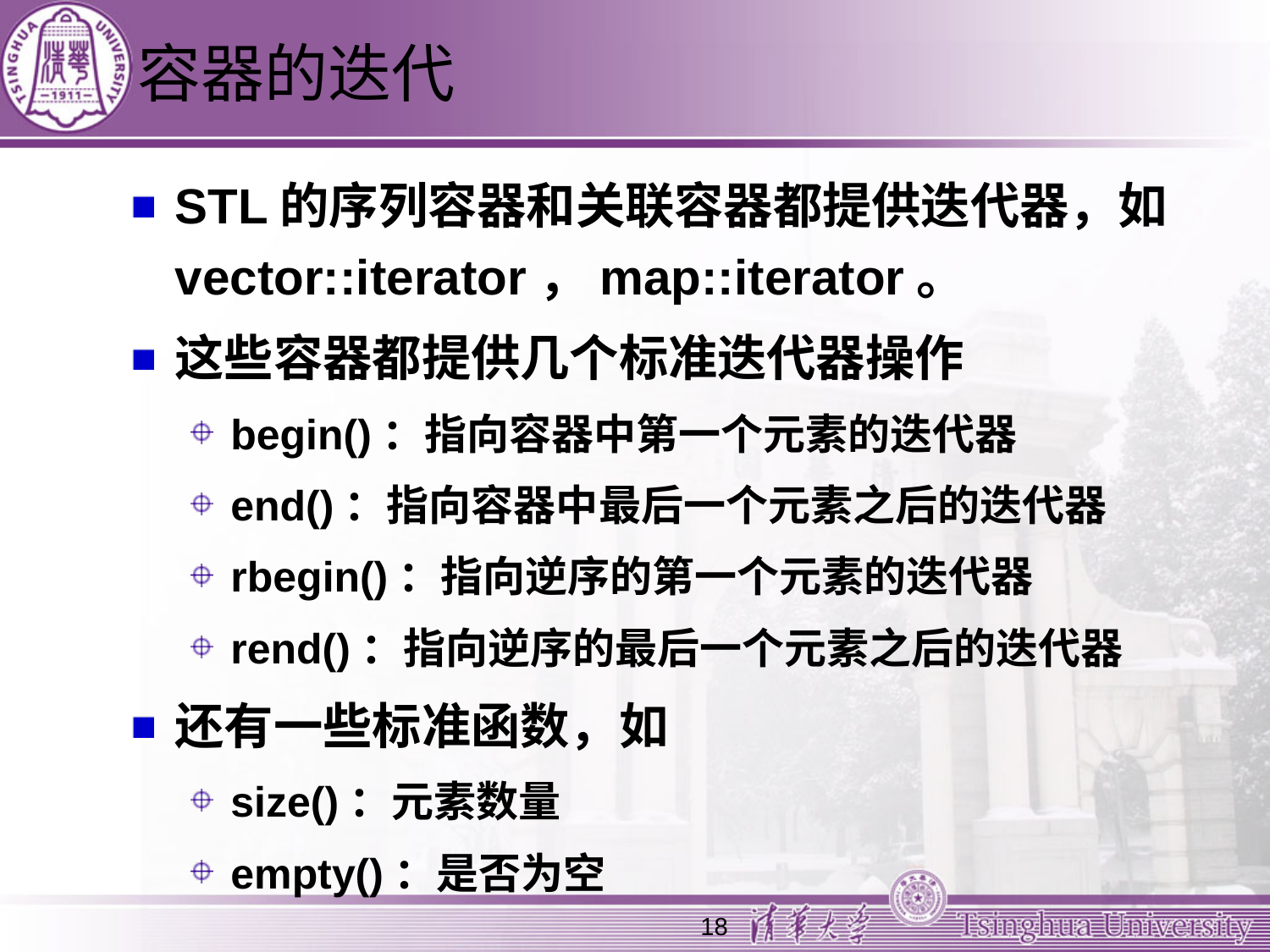

# 容器的迭代
STL的序列容器和关联容器都提供迭代器，如vector::iterator，map::iterator。
这些容器都提供几个标准迭代器操作
begin()：指向容器中第一个元素的迭代器
end()：指向容器中最后一个元素之后的迭代器
rbegin()：指向逆序的第一个元素的迭代器
rend()：指向逆序的最后一个元素之后的迭代器
还有一些标准函数，如
size()：元素数量
empty()：是否为空
18